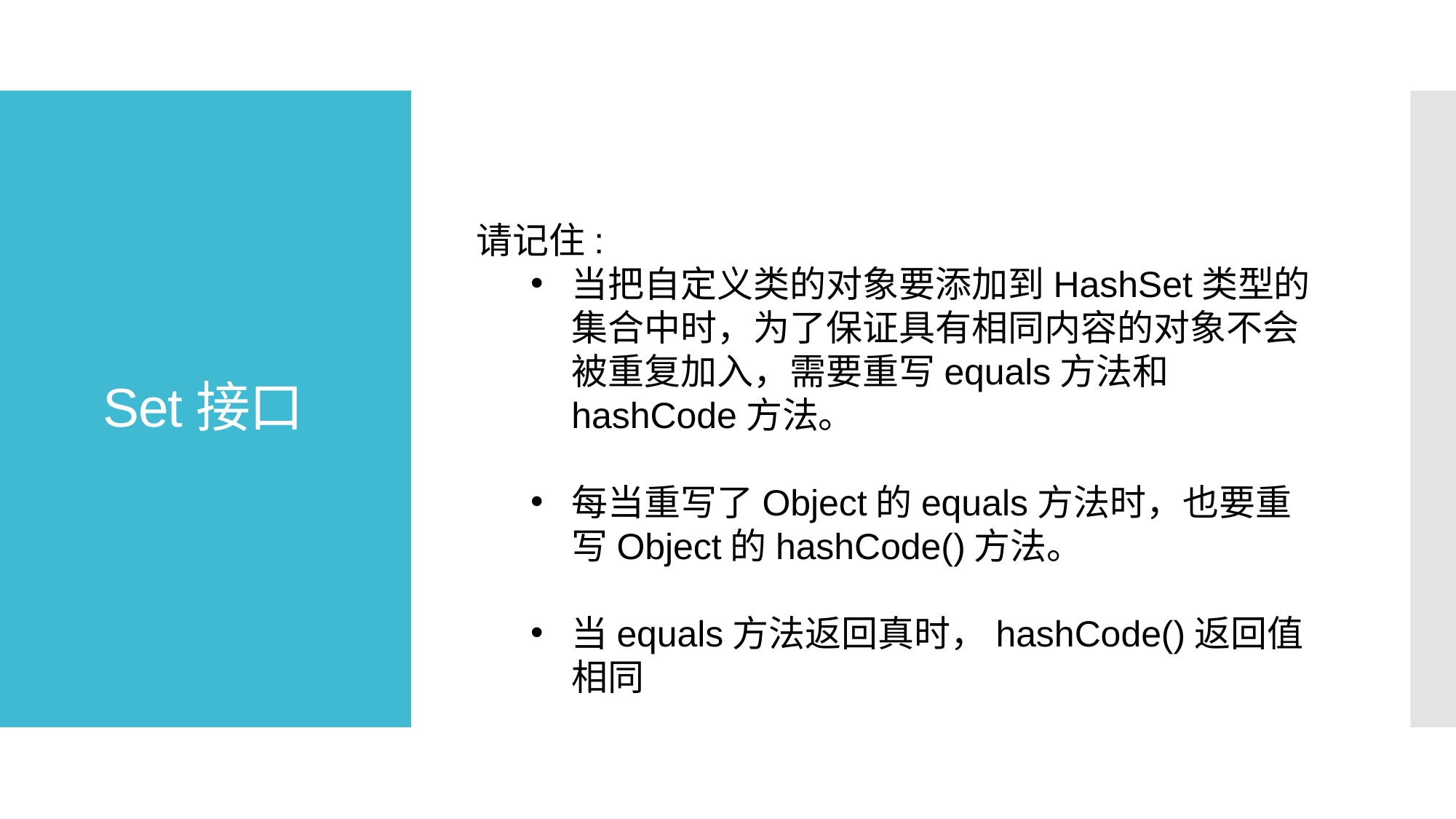

# Set接口
请记住:
当把自定义类的对象要添加到HashSet类型的集合中时，为了保证具有相同内容的对象不会被重复加入，需要重写equals方法和hashCode方法。

每当重写了Object的equals方法时，也要重写Object的hashCode()方法。

当equals方法返回真时，hashCode()返回值相同